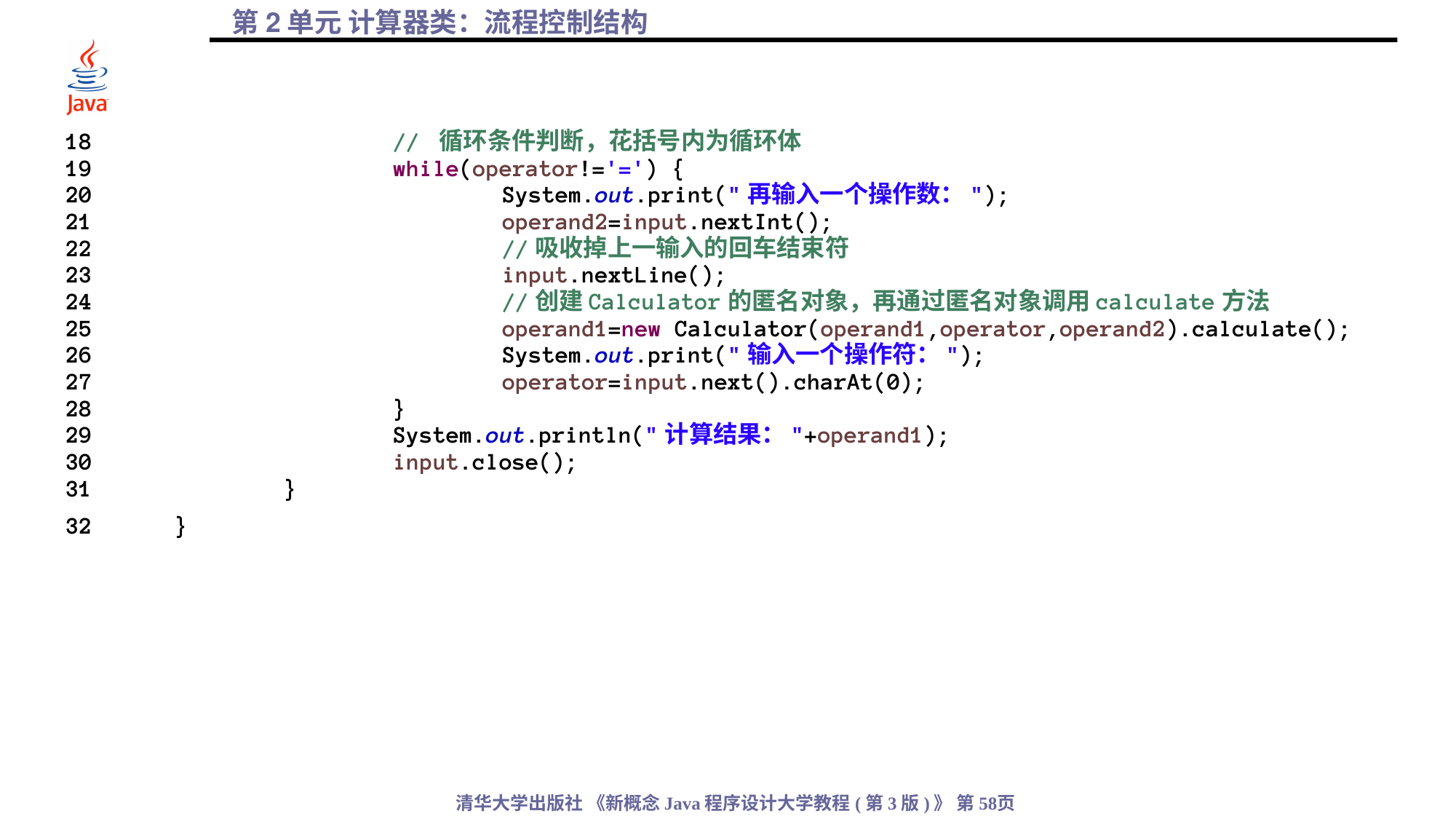

18			// 循环条件判断，花括号内为循环体
19			while(operator!='=') {
20				System.out.print("再输入一个操作数：");
21				operand2=input.nextInt();
22				//吸收掉上一输入的回车结束符
23				input.nextLine();
24				//创建Calculator的匿名对象，再通过匿名对象调用calculate方法
25				operand1=new Calculator(operand1,operator,operand2).calculate();
26				System.out.print("输入一个操作符：");
27				operator=input.next().charAt(0);
28			}
29			System.out.println("计算结果："+operand1);
30			input.close();
31		}
32	}